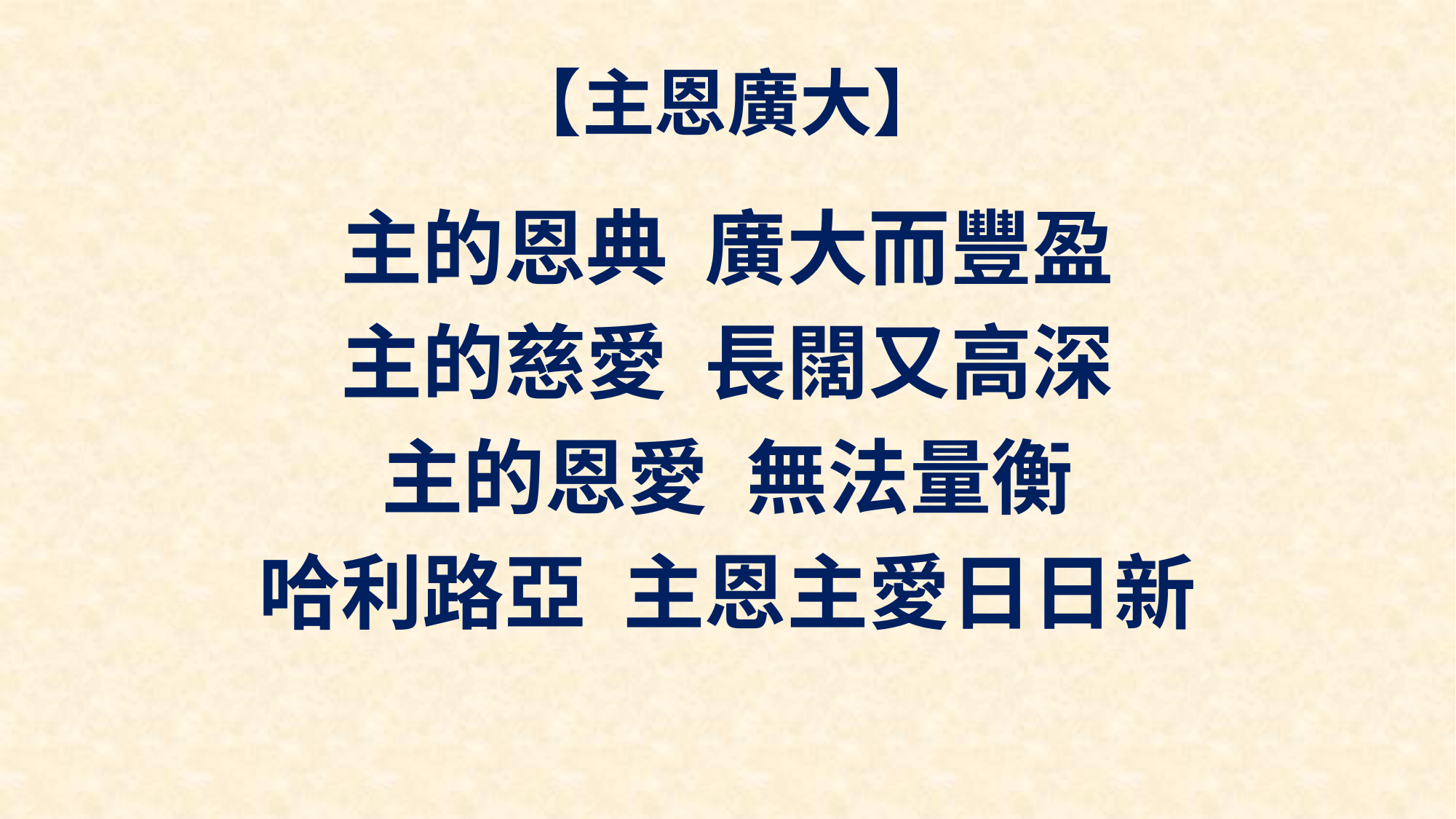

# 【主恩廣大】
主的恩典  廣大而豐盈
主的慈愛  長闊又高深
主的恩愛  無法量衡
哈利路亞  主恩主愛日日新